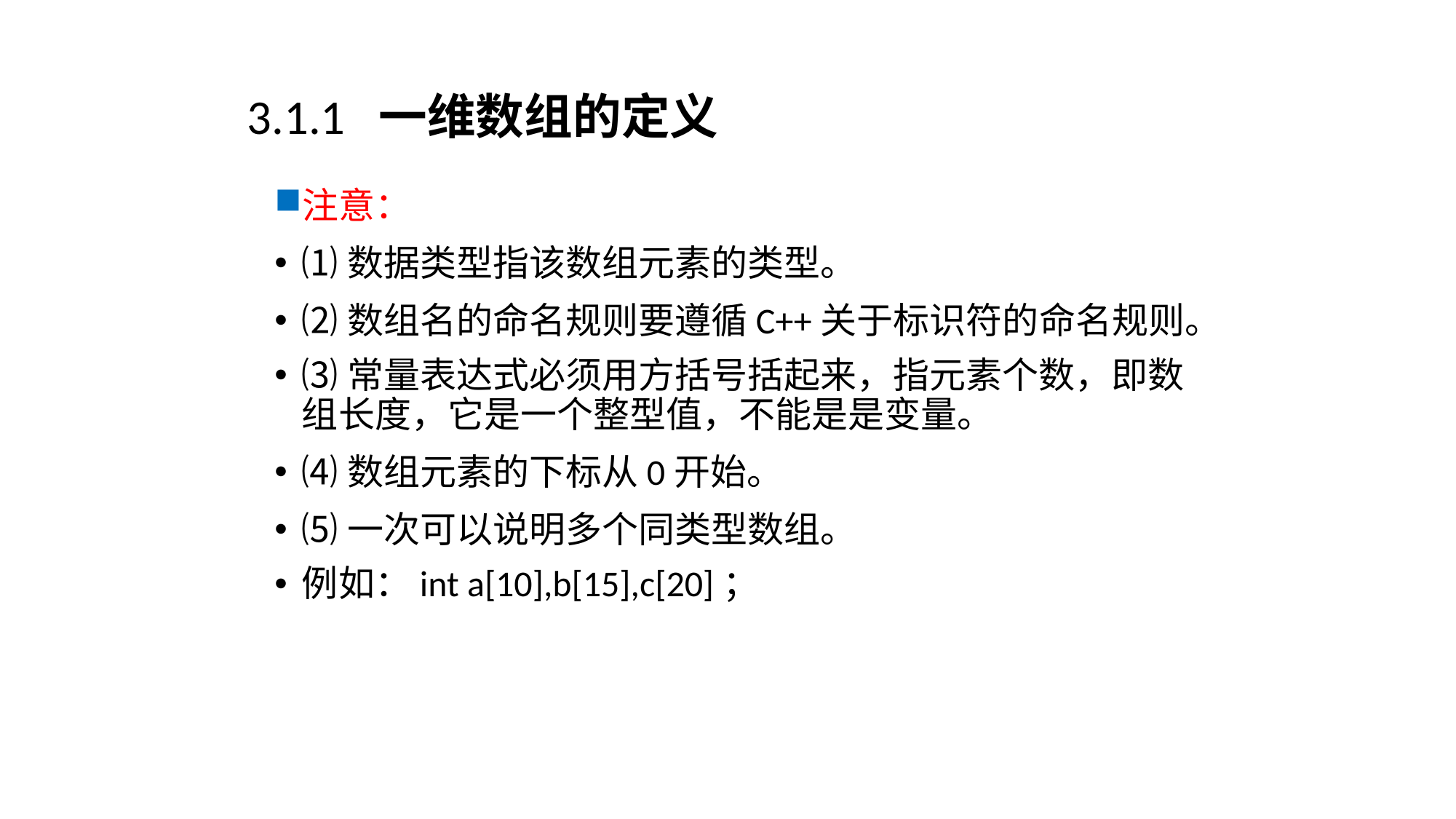

# 3.1.1  一维数组的定义
注意：
⑴数据类型指该数组元素的类型。
⑵数组名的命名规则要遵循C++关于标识符的命名规则。
⑶常量表达式必须用方括号括起来，指元素个数，即数组长度，它是一个整型值，不能是是变量。
⑷数组元素的下标从0开始。
⑸一次可以说明多个同类型数组。
例如：int a[10],b[15],c[20]；